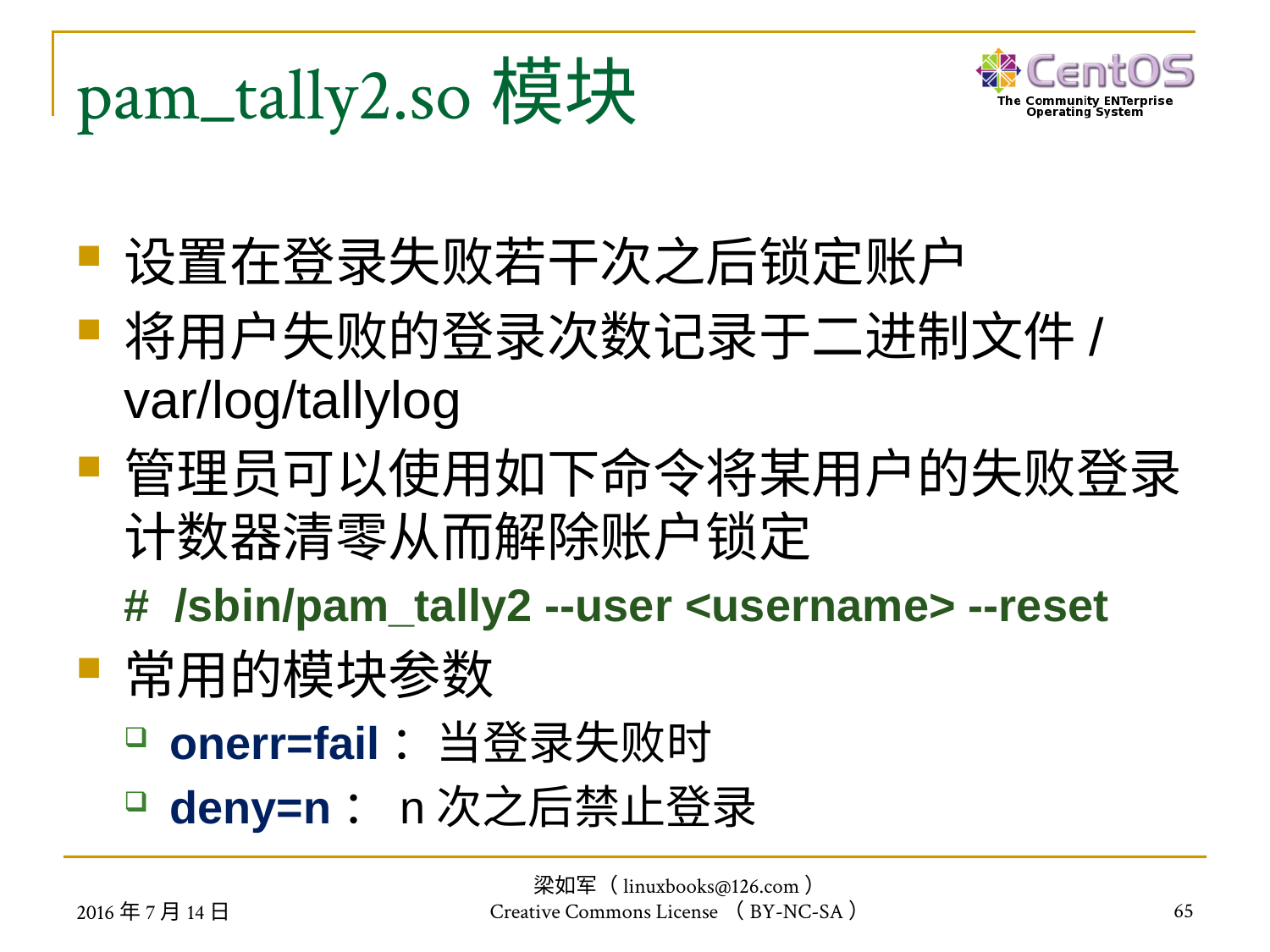

# pam_tally2.so模块
设置在登录失败若干次之后锁定账户
将用户失败的登录次数记录于二进制文件/var/log/tallylog
管理员可以使用如下命令将某用户的失败登录计数器清零从而解除账户锁定
#  /sbin/pam_tally2 --user <username> --reset
常用的模块参数
onerr=fail：当登录失败时
deny=n：n次之后禁止登录
梁如军（linuxbooks@126.com）
Creative Commons License（BY-NC-SA）
2016年7月14日
65